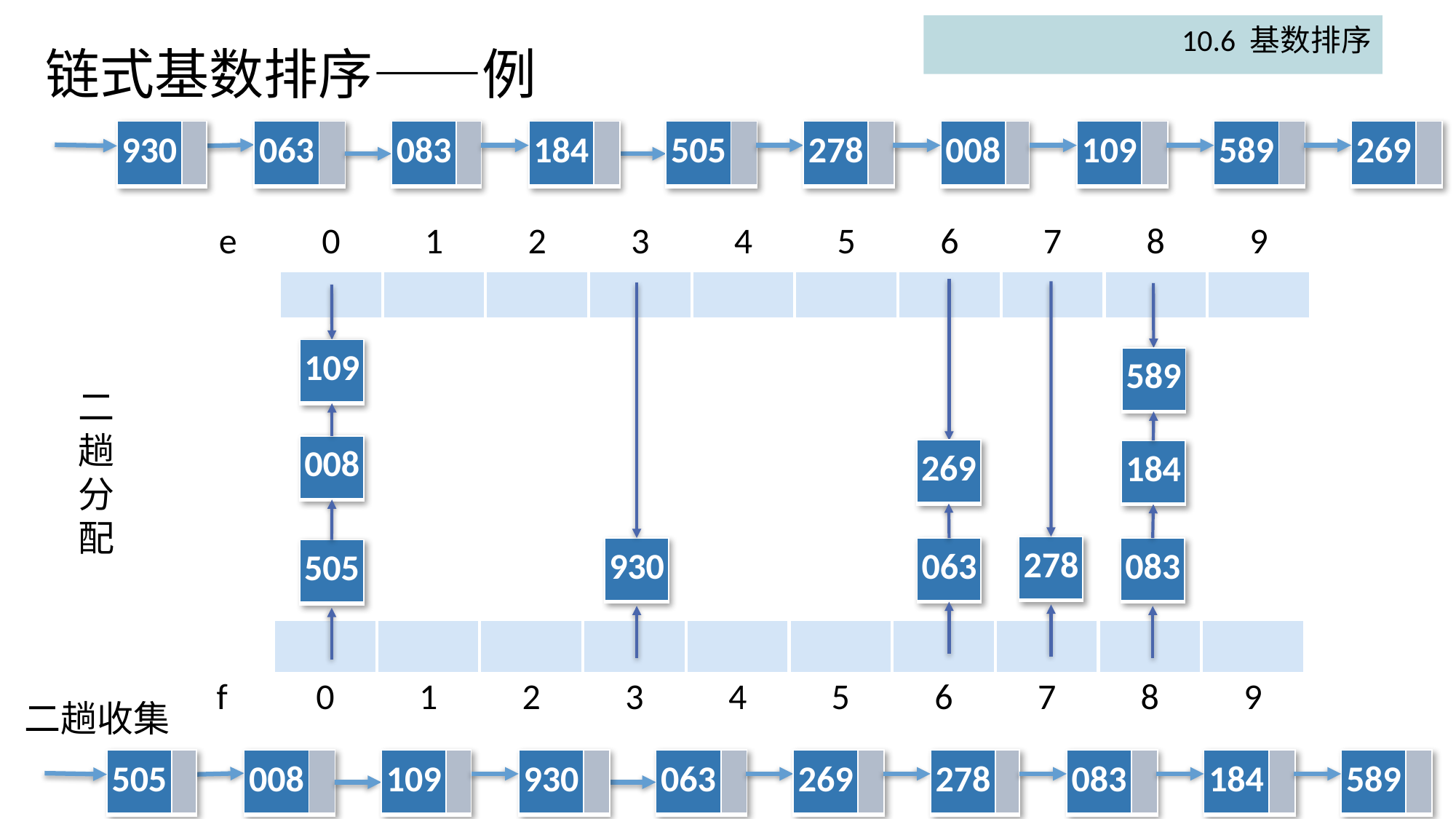

10.6 基数排序
# 链式基数排序——例
| 930 |  |
| --- | --- |
| 063 |  |
| --- | --- |
| 083 |  |
| --- | --- |
| 184 |  |
| --- | --- |
| 505 |  |
| --- | --- |
| 278 |  |
| --- | --- |
| 008 |  |
| --- | --- |
| 109 |  |
| --- | --- |
| 589 |  |
| --- | --- |
| 269 |  |
| --- | --- |
| e | 0 | 1 | 2 | 3 | 4 | 5 | 6 | 7 | 8 | 9 |
| --- | --- | --- | --- | --- | --- | --- | --- | --- | --- | --- |
|  |  |  |  |  |  |  |  |  |  |  |
| 109 |
| --- |
| 589 |
| --- |
二趟分配
| 008 |
| --- |
| 269 |
| --- |
| 184 |
| --- |
| 278 |
| --- |
| 930 |
| --- |
| 063 |
| --- |
| 083 |
| --- |
| 505 |
| --- |
|  |  |  |  |  |  |  |  |  |  |  |
| --- | --- | --- | --- | --- | --- | --- | --- | --- | --- | --- |
| f | 0 | 1 | 2 | 3 | 4 | 5 | 6 | 7 | 8 | 9 |
二趟收集
| 505 |  |
| --- | --- |
| 008 |  |
| --- | --- |
| 109 |  |
| --- | --- |
| 930 |  |
| --- | --- |
| 063 |  |
| --- | --- |
| 269 |  |
| --- | --- |
| 278 |  |
| --- | --- |
| 083 |  |
| --- | --- |
| 184 |  |
| --- | --- |
| 589 |  |
| --- | --- |